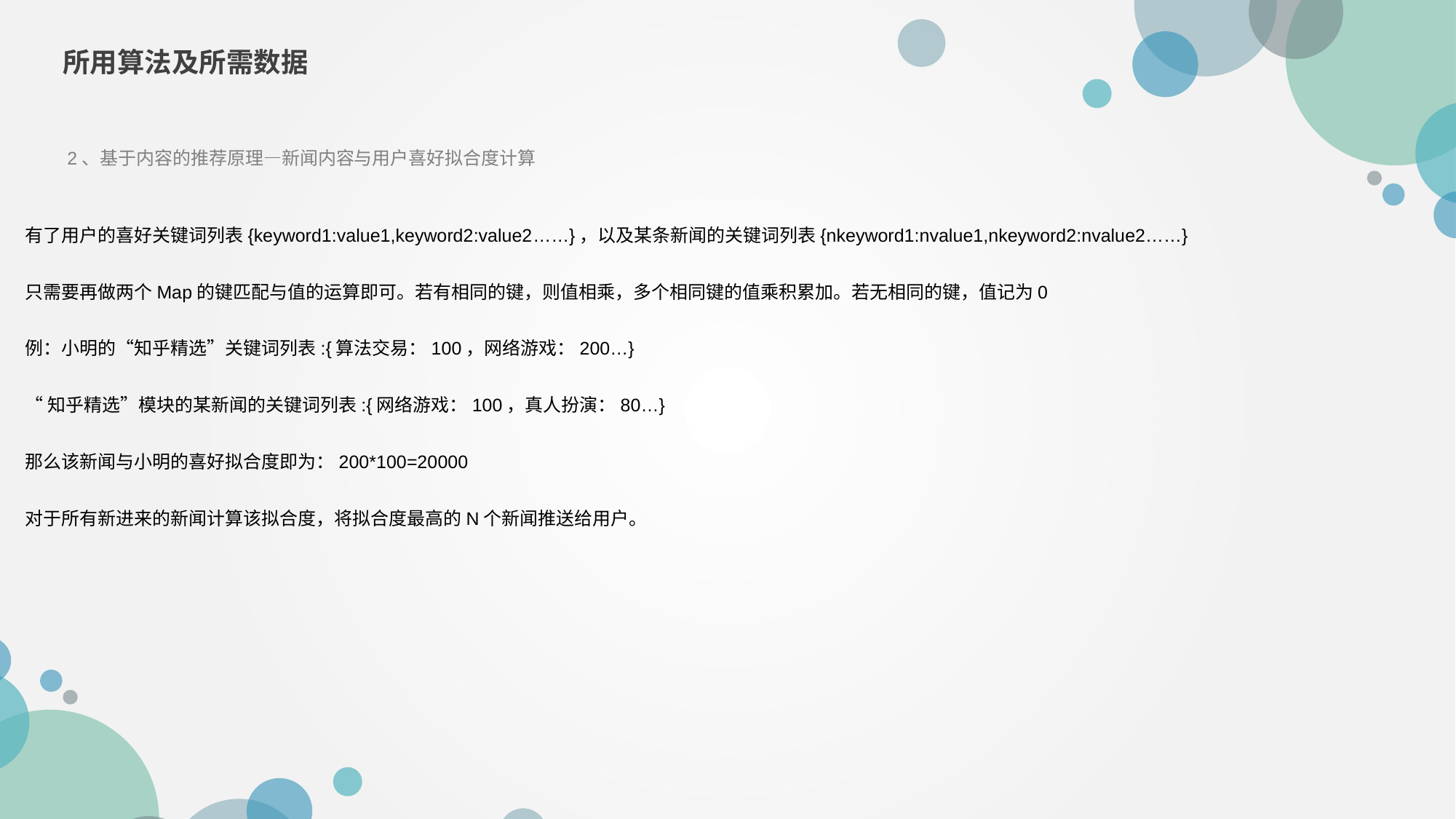

所用算法及所需数据
2、基于内容的推荐原理—新闻内容与用户喜好拟合度计算
有了用户的喜好关键词列表{keyword1:value1,keyword2:value2……}，以及某条新闻的关键词列表{nkeyword1:nvalue1,nkeyword2:nvalue2……}

只需要再做两个Map的键匹配与值的运算即可。若有相同的键，则值相乘，多个相同键的值乘积累加。若无相同的键，值记为0

例：小明的“知乎精选”关键词列表:{算法交易：100，网络游戏：200…}

“知乎精选”模块的某新闻的关键词列表:{网络游戏：100，真人扮演：80…}

那么该新闻与小明的喜好拟合度即为：200*100=20000

对于所有新进来的新闻计算该拟合度，将拟合度最高的N个新闻推送给用户。